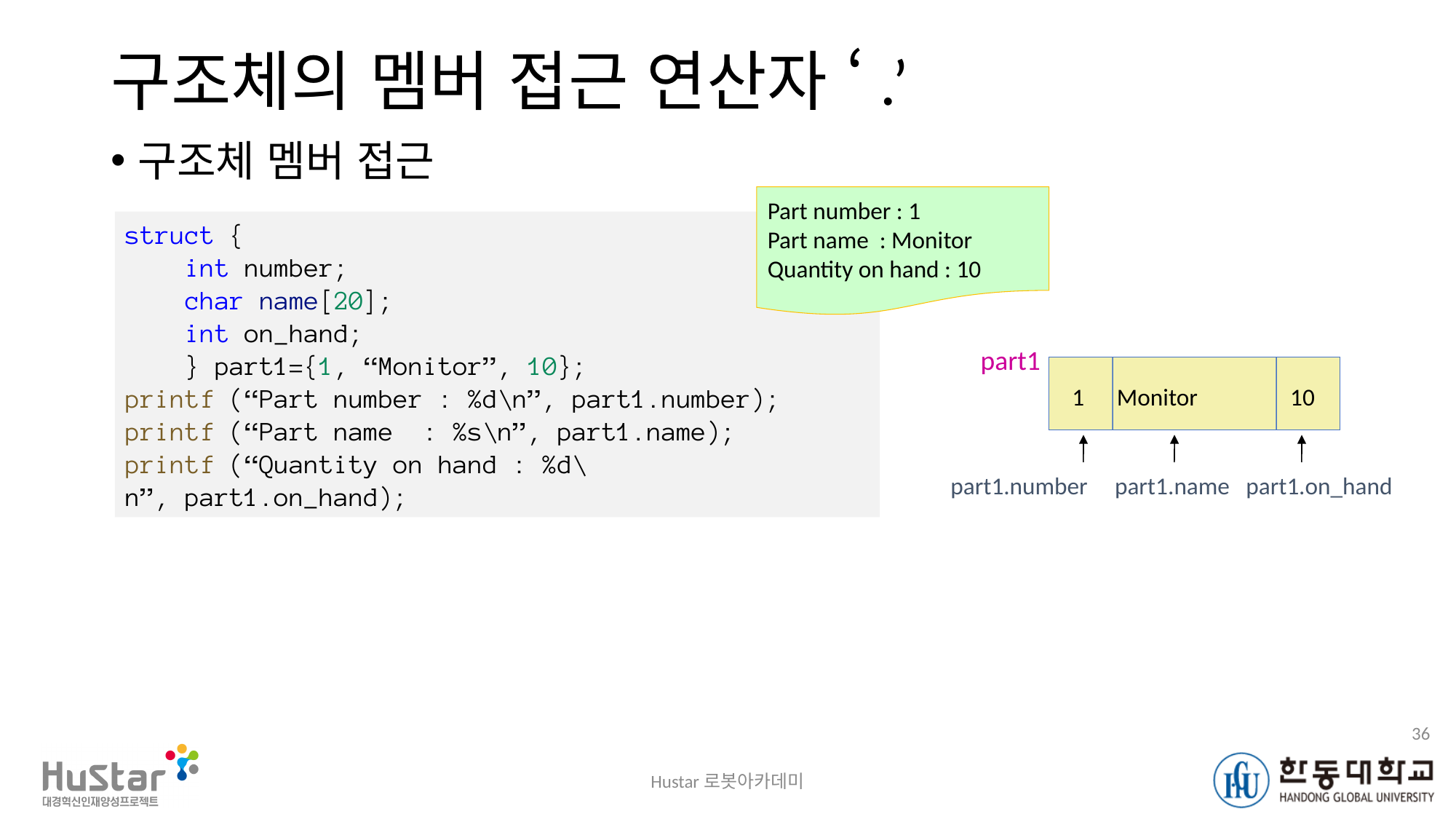

# 구조체의 멤버 접근 연산자 ‘.’
구조체 멤버 접근

Part number : 1
Part name  : Monitor
Quantity on hand : 10

struct {
    int number;
    char name[20];
    int on_hand;
    } part1={1, “Monitor”, 10};
printf (“Part number : %d\n”, part1.number);
printf (“Part name  : %s\n”, part1.name);
printf (“Quantity on hand : %d\n”, part1.on_hand);
part1

 1      Monitor                 10

part1.number     part1.name   part1.on_hand
36
Hustar로봇아카데미